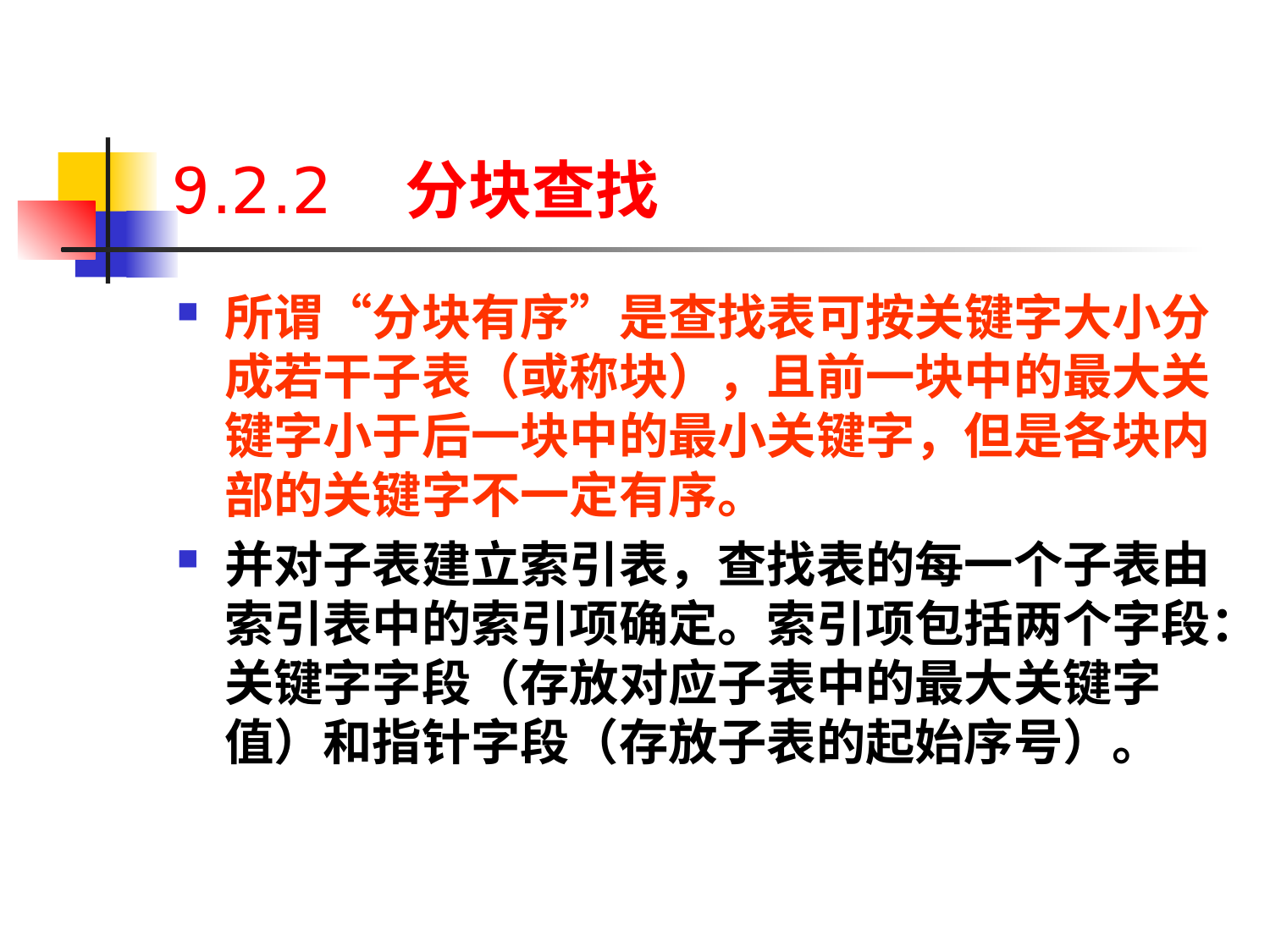

# 9.2.2   分块查找
所谓“分块有序”是查找表可按关键字大小分成若干子表（或称块），且前一块中的最大关键字小于后一块中的最小关键字，但是各块内部的关键字不一定有序。
并对子表建立索引表，查找表的每一个子表由索引表中的索引项确定。索引项包括两个字段：关键字字段（存放对应子表中的最大关键字值）和指针字段（存放子表的起始序号）。